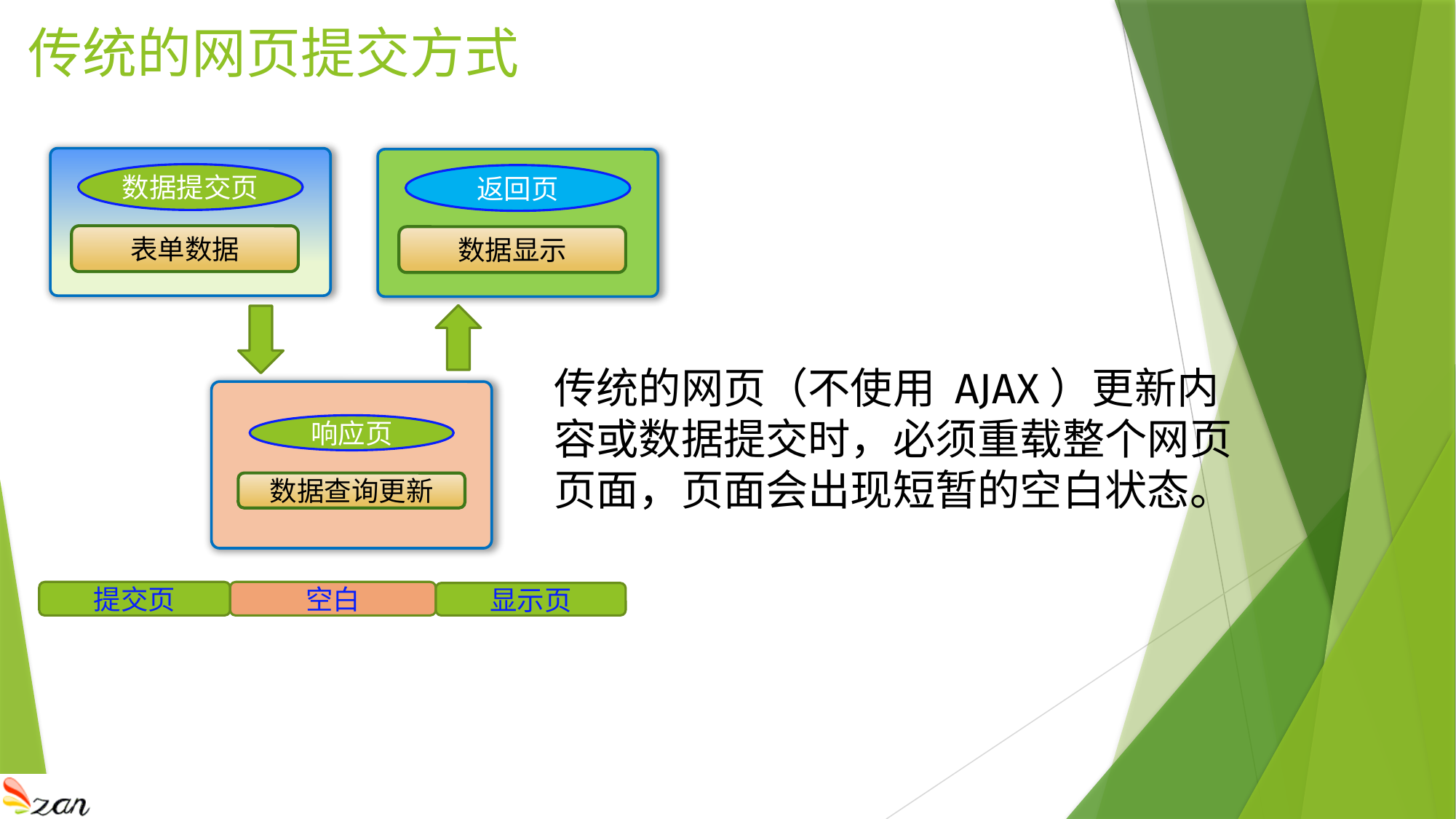

# 传统的网页提交方式

数据提交页
返回页
表单数据
数据显示

传统的网页（不使用 AJAX）更新内容或数据提交时，必须重载整个网页页面，页面会出现短暂的空白状态。

响应页
数据查询更新
提交页
空白
显示页